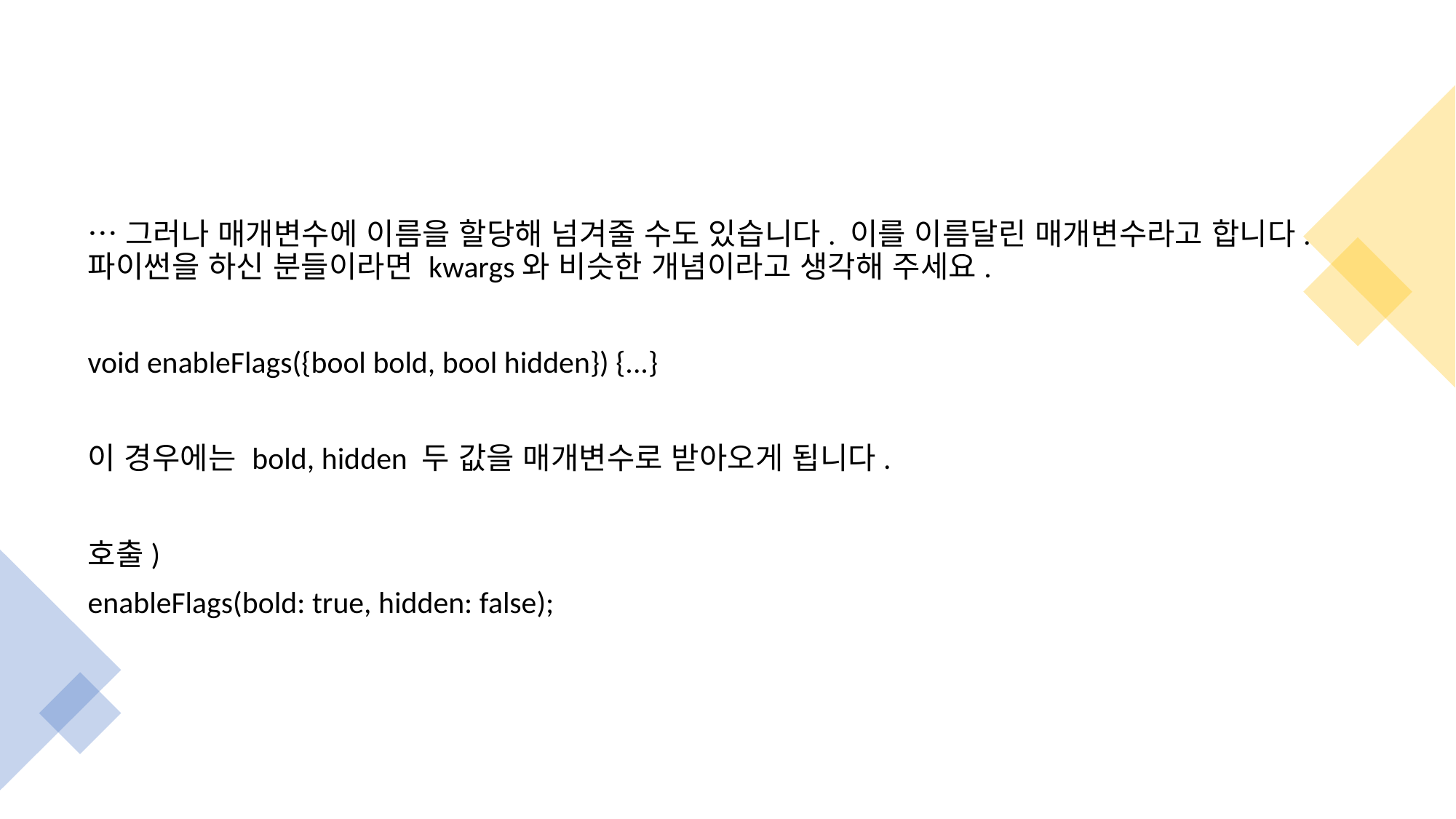

…그러나 매개변수에 이름을 할당해 넘겨줄 수도 있습니다. 이를 이름달린 매개변수라고 합니다. 파이썬을 하신 분들이라면 kwargs와 비슷한 개념이라고 생각해 주세요.

void enableFlags({bool bold, bool hidden}) {...}

이 경우에는 bold, hidden 두 값을 매개변수로 받아오게 됩니다.

호출)
enableFlags(bold: true, hidden: false);